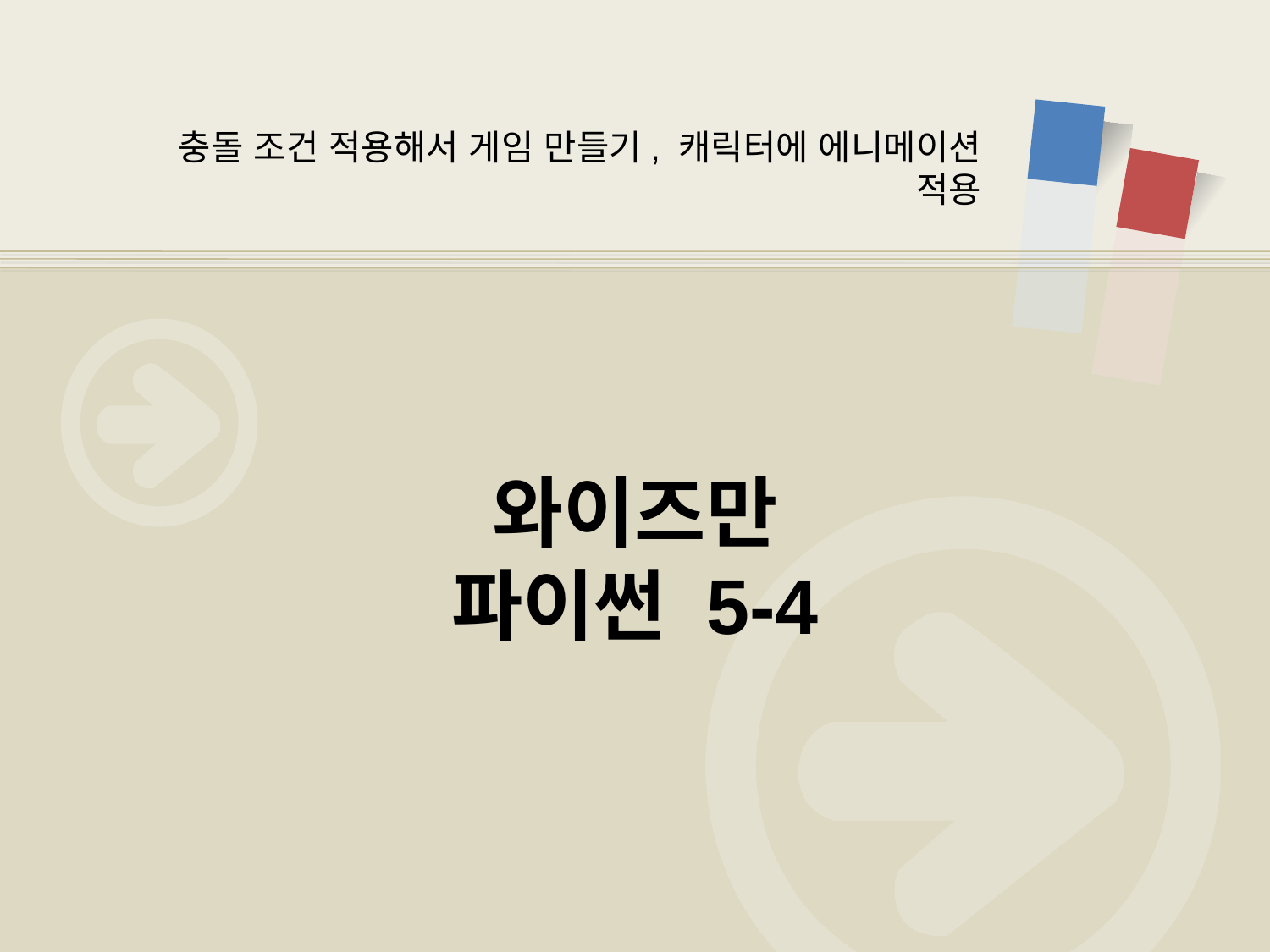

충돌 조건 적용해서 게임 만들기, 캐릭터에 에니메이션 적용
# 와이즈만 파이썬 5-4